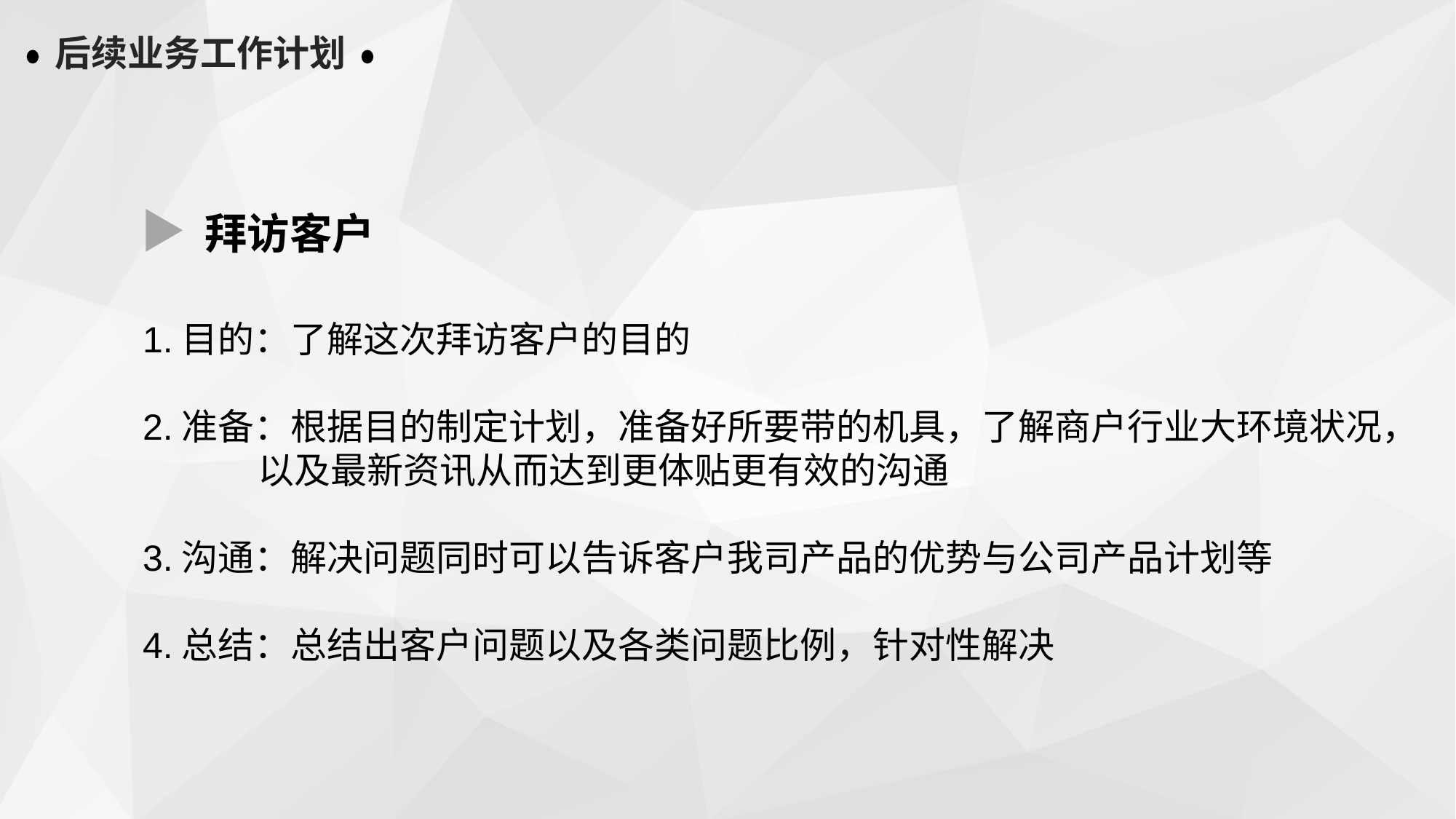

后续业务工作计划

拜访客户

1.目的：了解这次拜访客户的目的

2.准备：根据目的制定计划，准备好所要带的机具，了解商户行业大环境状况，
             以及最新资讯从而达到更体贴更有效的沟通

3.沟通：解决问题同时可以告诉客户我司产品的优势与公司产品计划等

4.总结：总结出客户问题以及各类问题比例，针对性解决